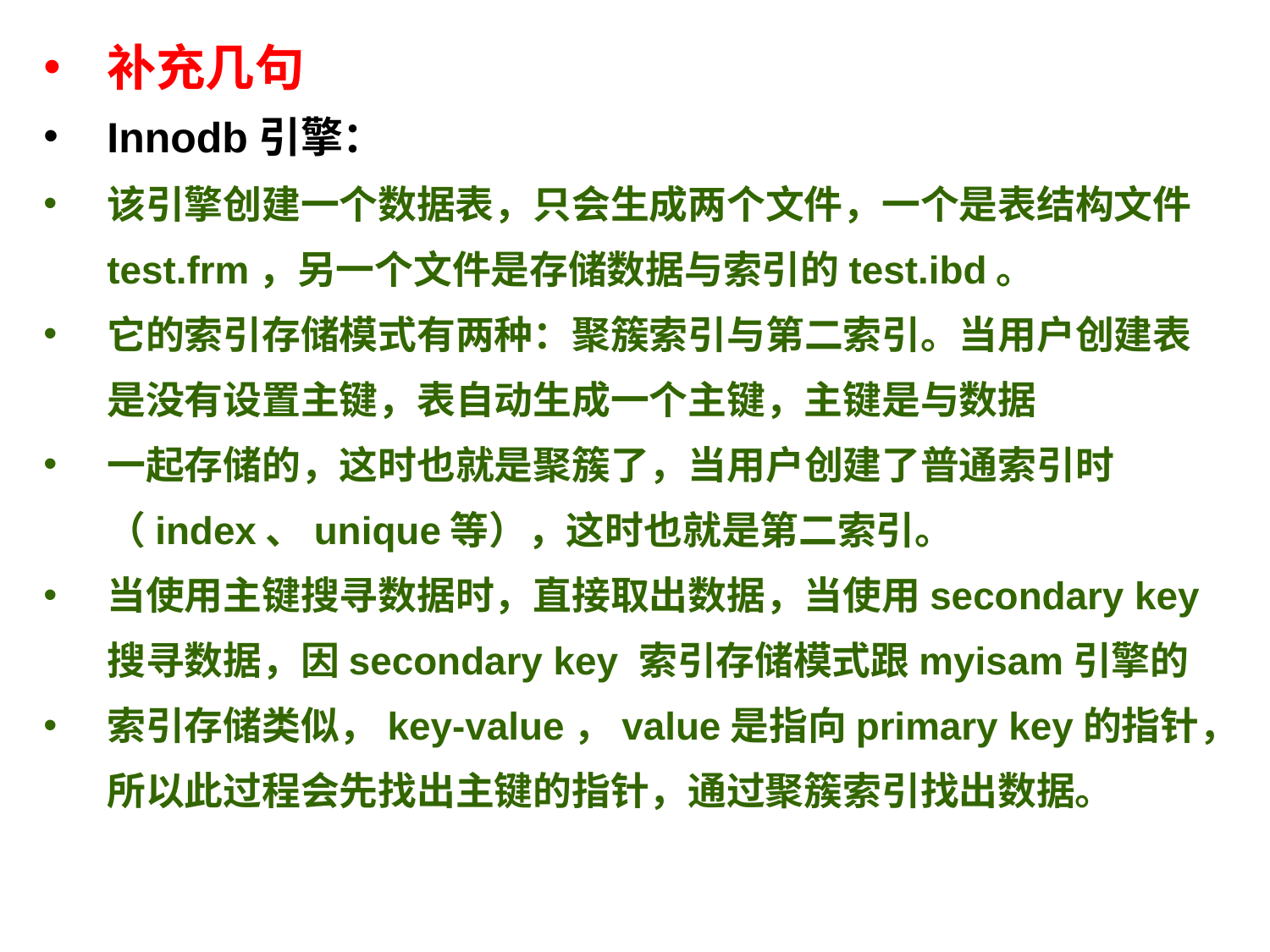

补充几句
Innodb引擎：
该引擎创建一个数据表，只会生成两个文件，一个是表结构文件test.frm，另一个文件是存储数据与索引的test.ibd。
它的索引存储模式有两种：聚簇索引与第二索引。当用户创建表是没有设置主键，表自动生成一个主键，主键是与数据
一起存储的，这时也就是聚簇了，当用户创建了普通索引时（index、unique等），这时也就是第二索引。
当使用主键搜寻数据时，直接取出数据，当使用secondary key搜寻数据，因secondary key 索引存储模式跟myisam引擎的
索引存储类似，key-value，value是指向primary key的指针，所以此过程会先找出主键的指针，通过聚簇索引找出数据。